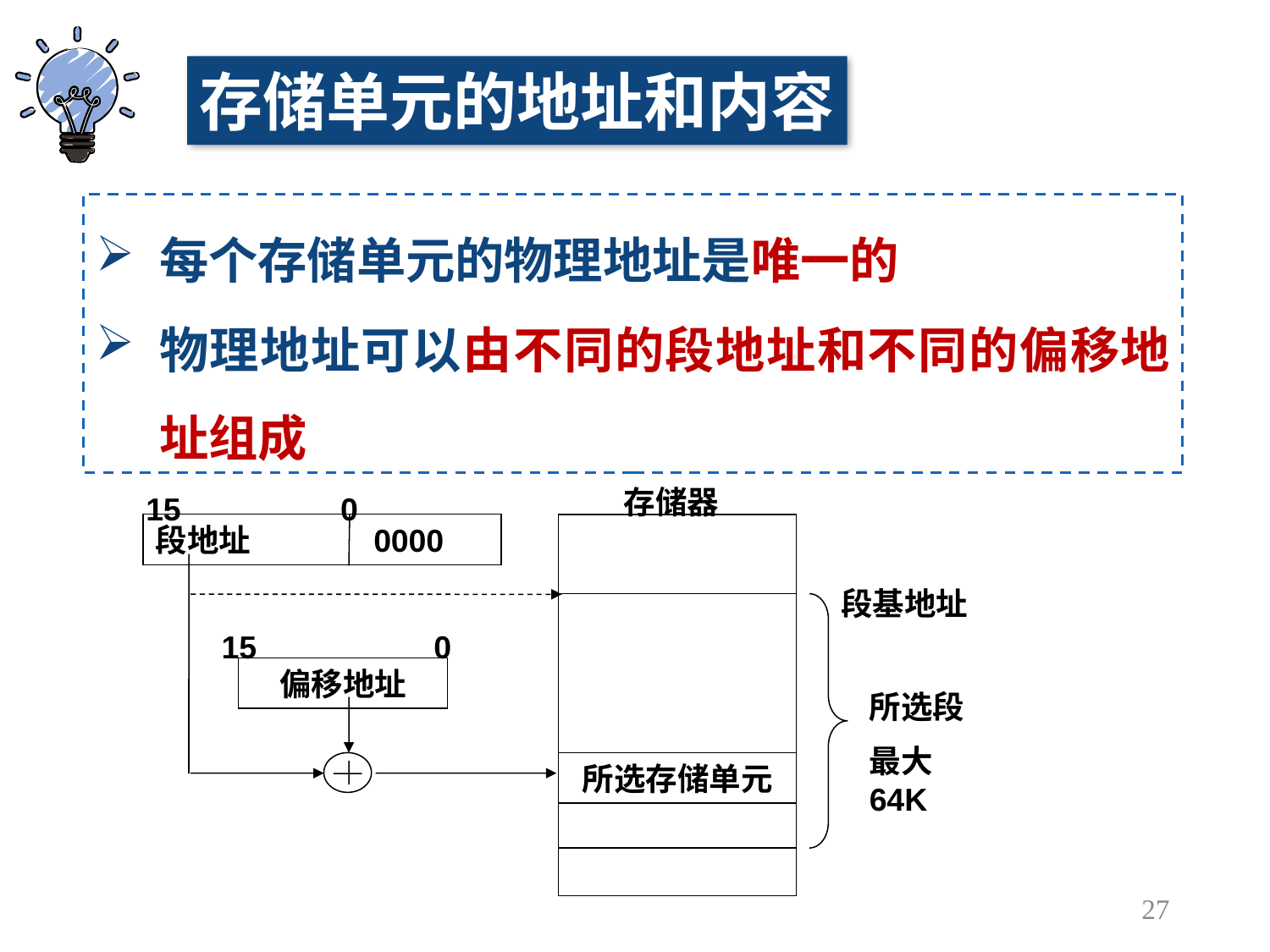

存储单元的地址和内容
每个存储单元的物理地址是唯一的
物理地址可以由不同的段地址和不同的偏移地址组成
存储器
15                  0
段地址                0000

段基地址

15                    0
偏移地址
所选段
最大64K

所选存储单元

27